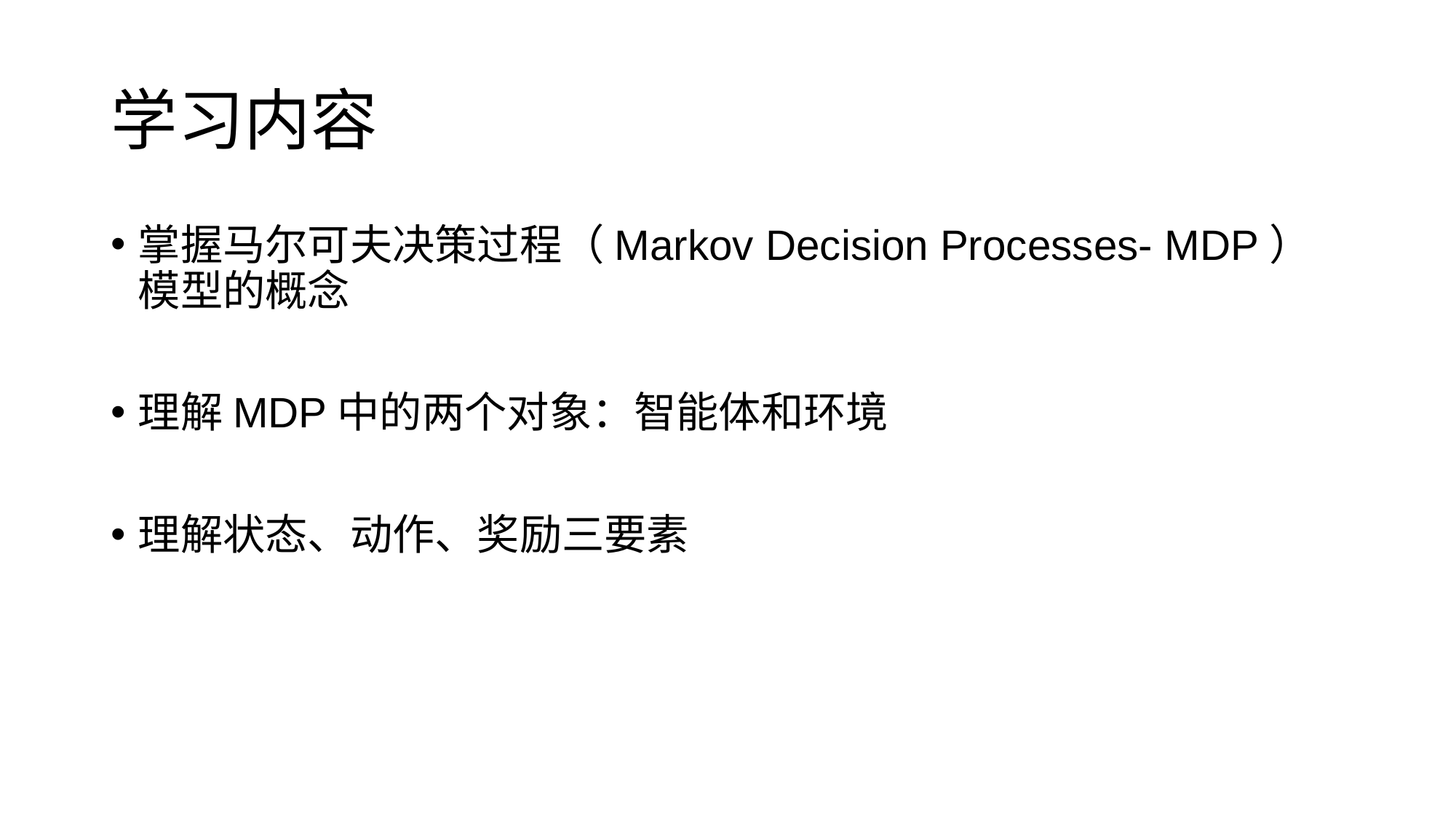

# 学习内容
掌握马尔可夫决策过程（Markov Decision Processes- MDP）模型的概念

理解MDP中的两个对象：智能体和环境

理解状态、动作、奖励三要素